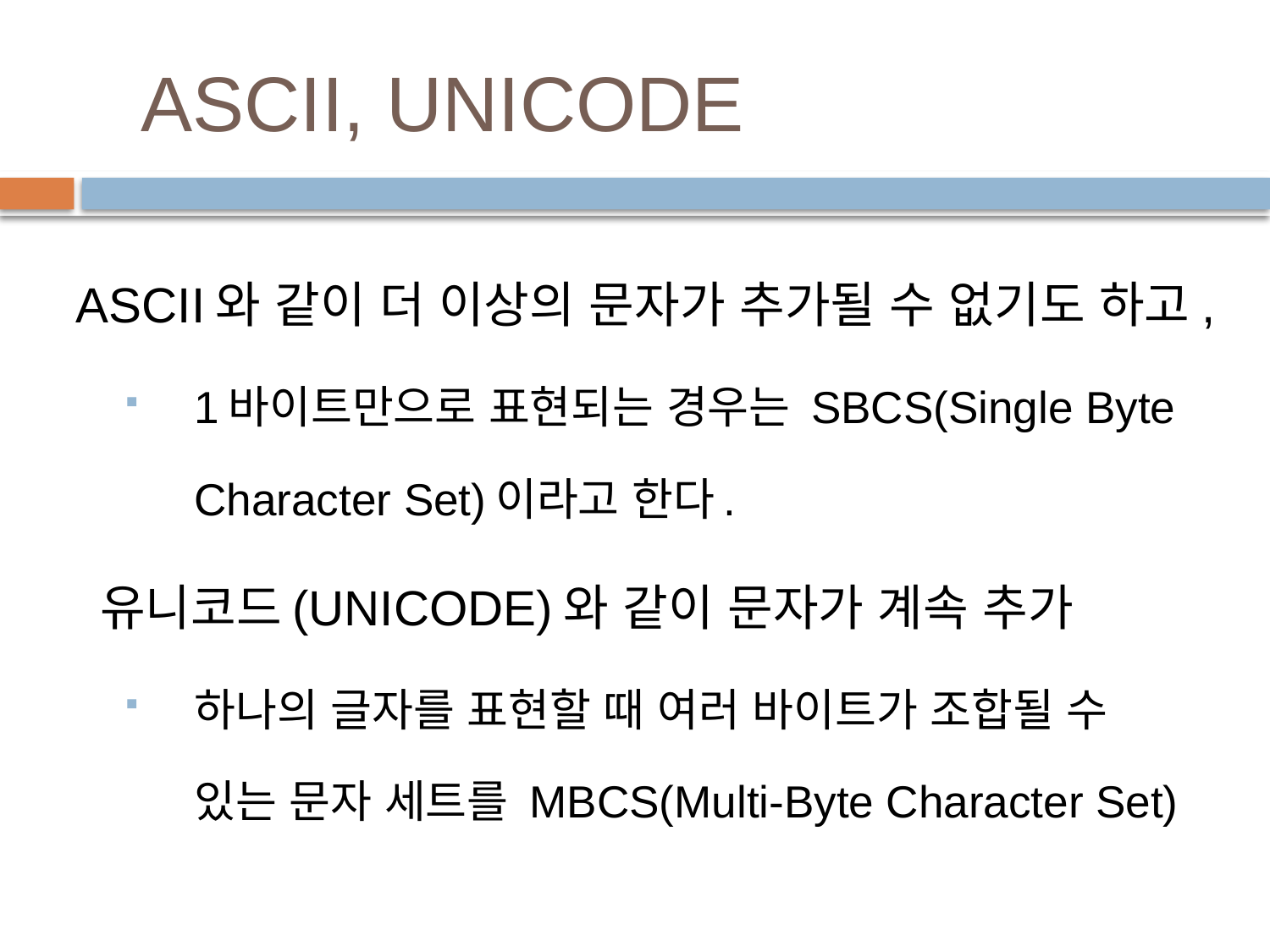

# ASCII, UNICODE
ASCII와 같이 더 이상의 문자가 추가될 수 없기도 하고,
1바이트만으로 표현되는 경우는 SBCS(Single Byte Character Set)이라고 한다.
 유니코드(UNICODE)와 같이 문자가 계속 추가
하나의 글자를 표현할 때 여러 바이트가 조합될 수 있는 문자 세트를 MBCS(Multi-Byte Character Set)